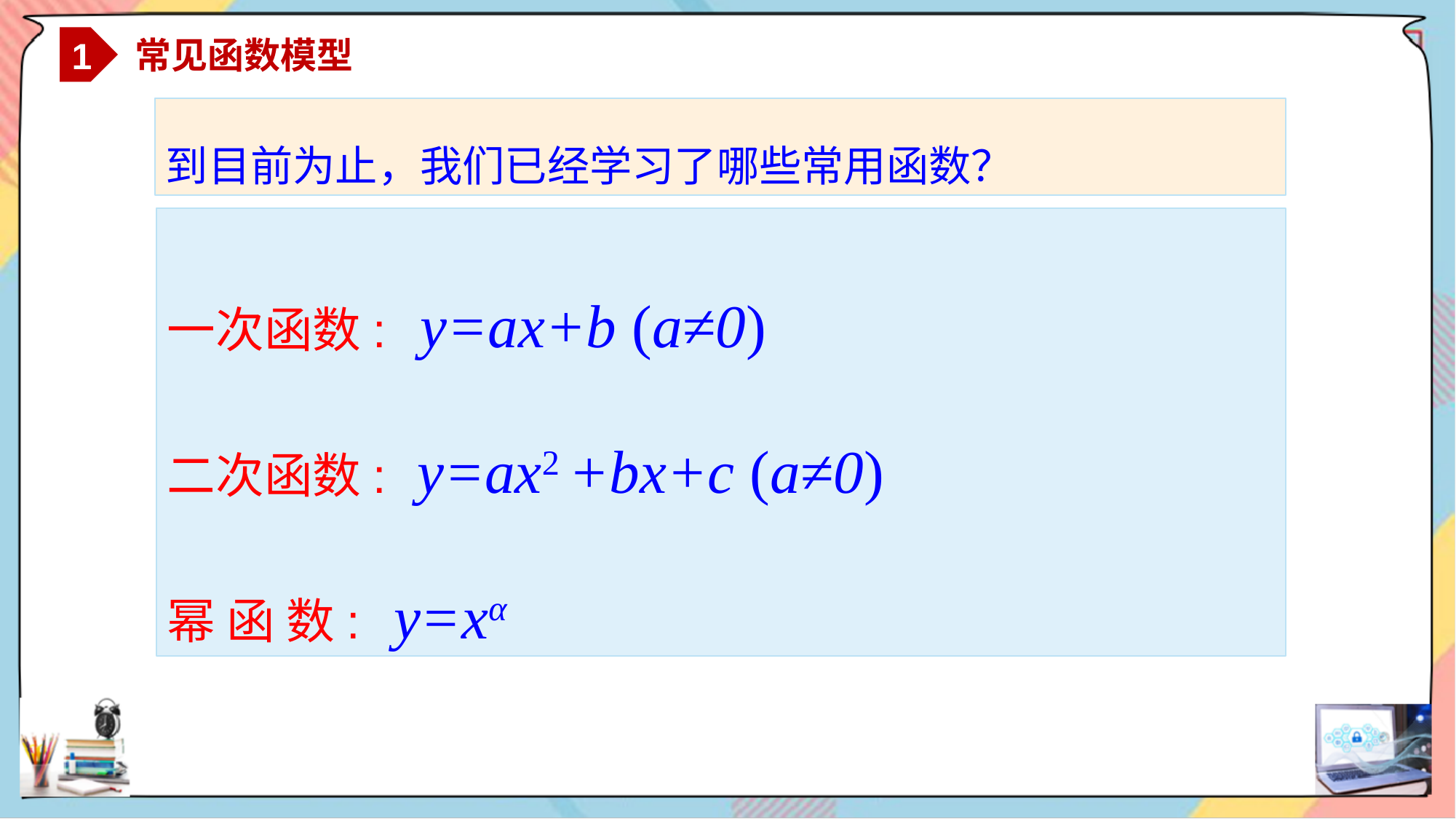

1
 常见函数模型
到目前为止，我们已经学习了哪些常用函数？
一次函数:  y=ax+b (a≠0)
二次函数:  y=ax2 +bx+c (a≠0)
幂 函 数:  y=xα